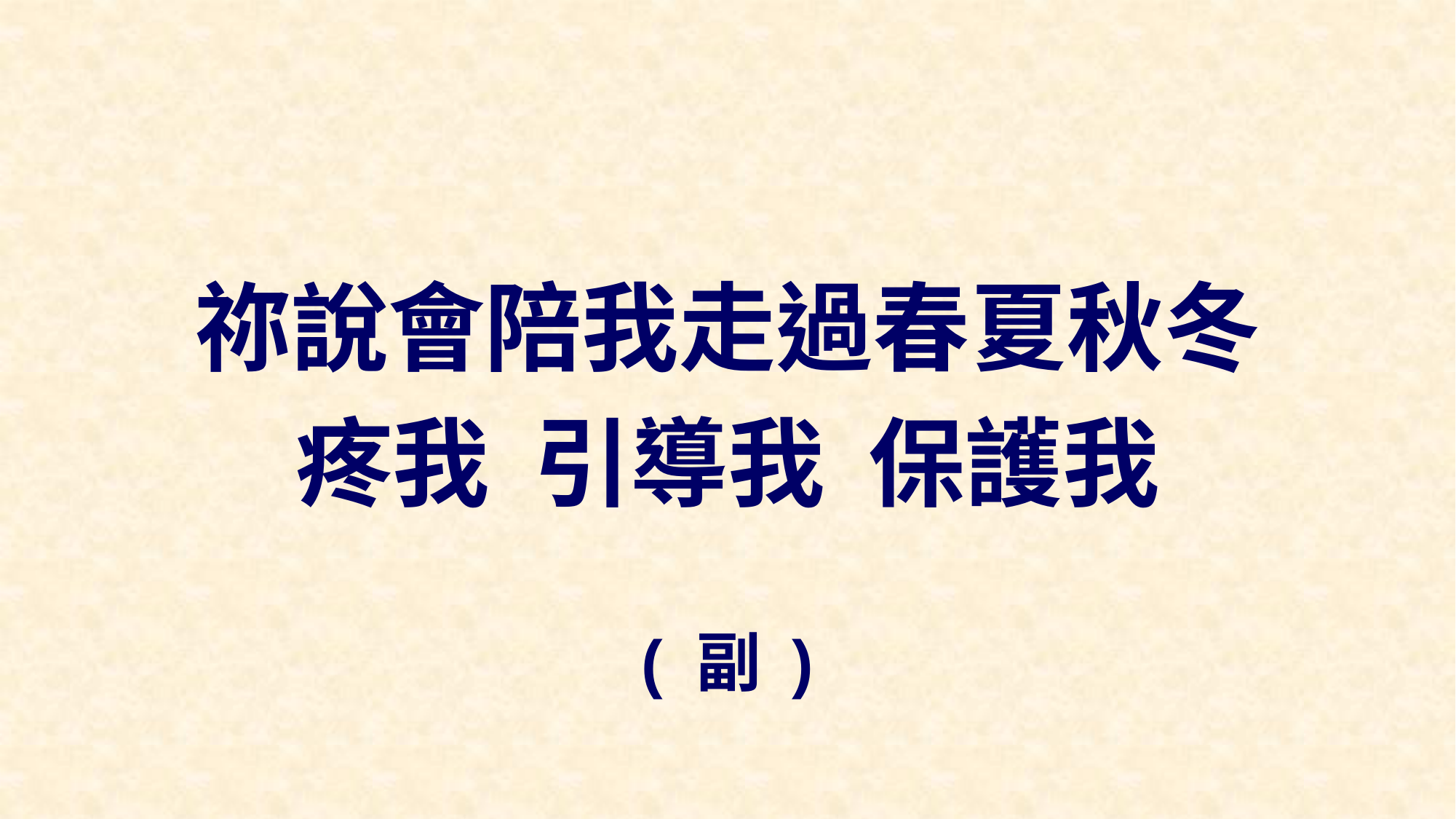

祢說會陪我走過春夏秋冬
疼我  引導我  保護我
( 副 )